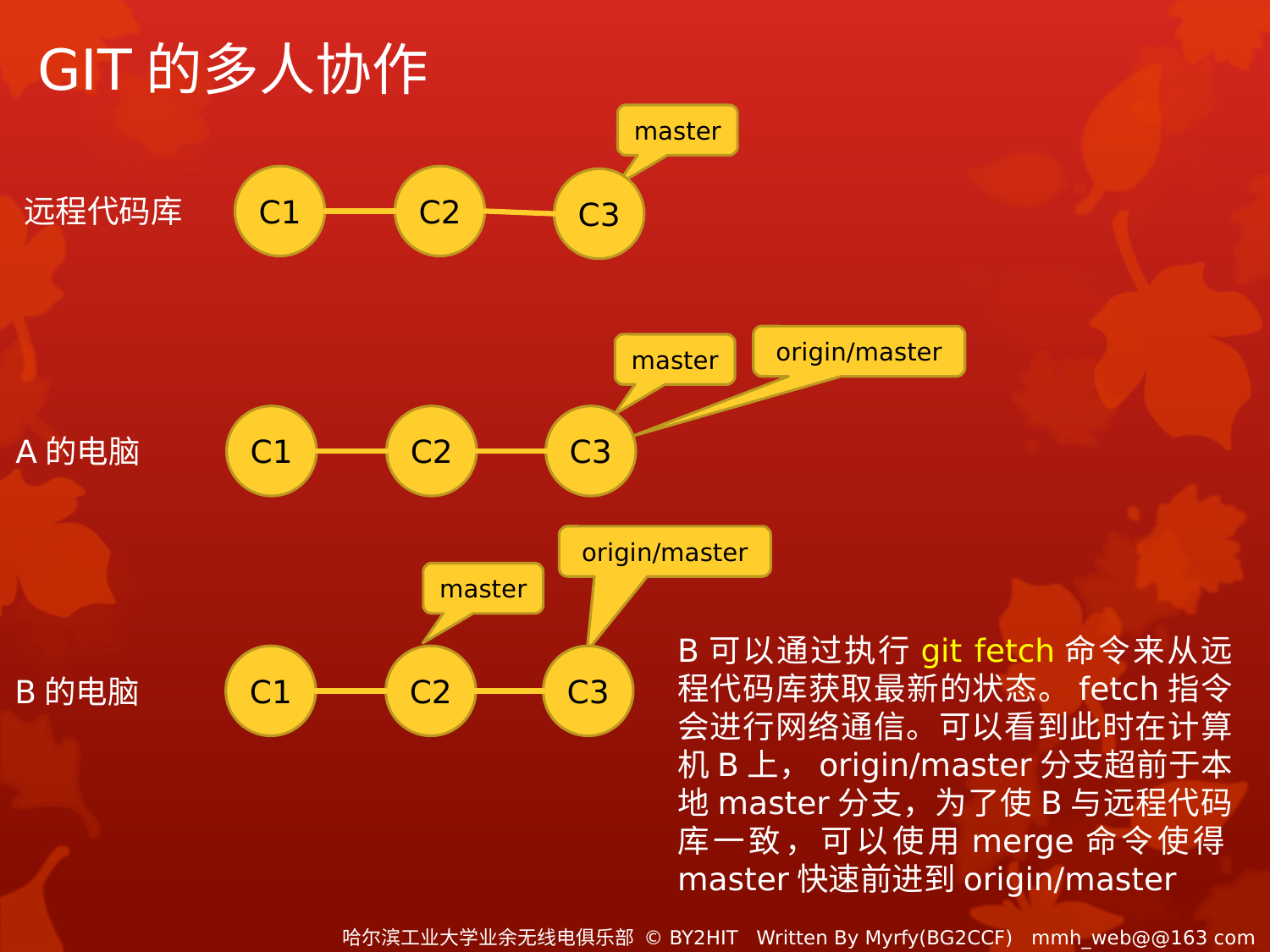

# GIT的多人协作
master
C1
C2
C3
远程代码库
origin/master
master
C1
C2
C3
A的电脑
origin/master
master
B可以通过执行git fetch命令来从远程代码库获取最新的状态。fetch指令会进行网络通信。可以看到此时在计算机B上，origin/master分支超前于本地master分支，为了使B与远程代码库一致，可以使用merge命令使得master快速前进到origin/master
C1
C2
C3
B的电脑